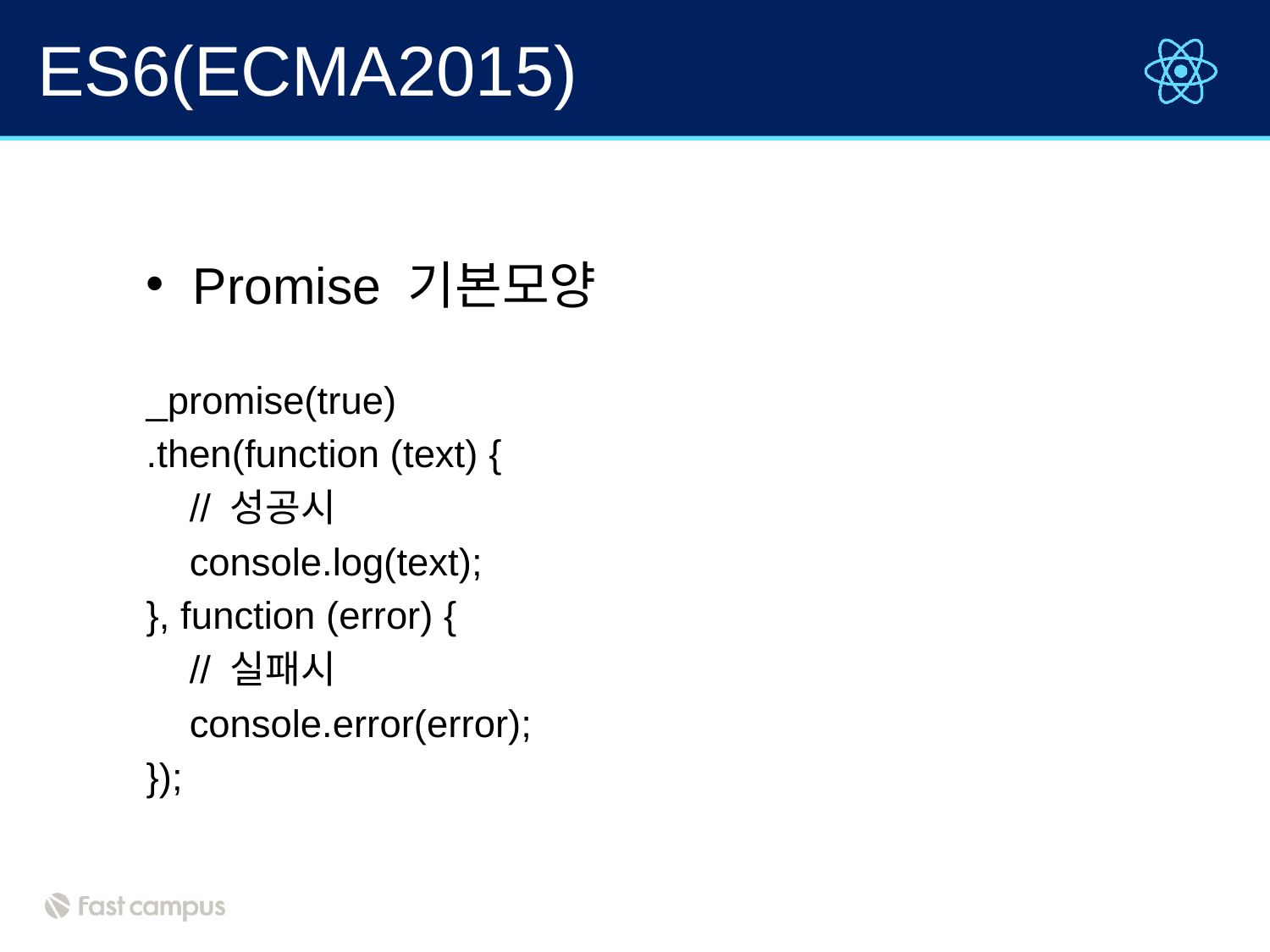

# ES6(ECMA2015)
Promise 기본모양

_promise(true)
.then(function (text) {
    // 성공시
    console.log(text);
}, function (error) {
    // 실패시
    console.error(error);
});